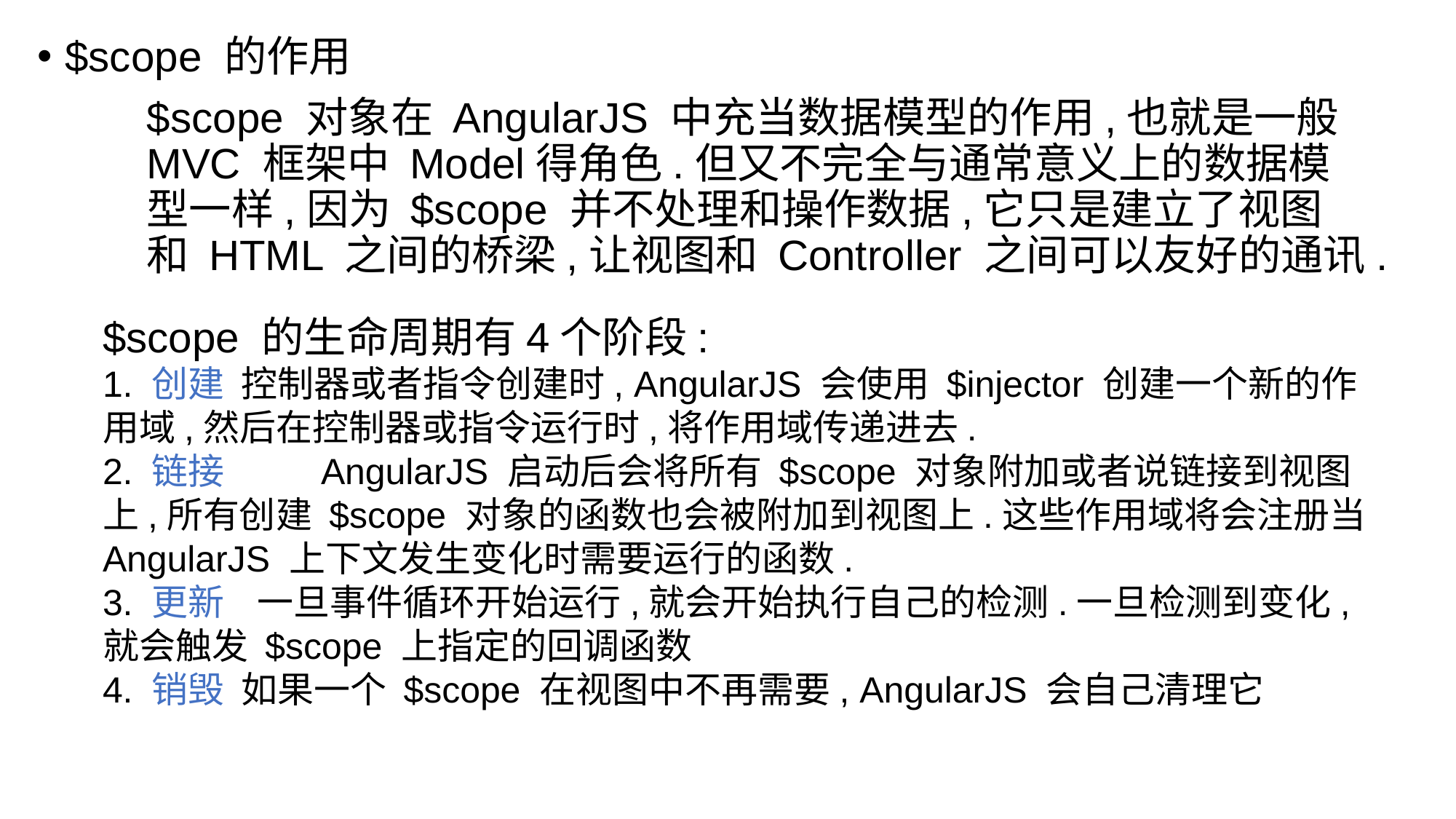

$scope 的作用
	$scope 对象在 AngularJS 中充当数据模型的作用,也就是一般      	MVC 框架中 Model得角色.但又不完全与通常意义上的数据模		型一样,因为 $scope 并不处理和操作数据,它只是建立了视图		和 HTML 之间的桥梁,让视图和 Controller 之间可以友好的通讯.

$scope 的生命周期有4个阶段:
1. 创建  控制器或者指令创建时, AngularJS 会使用 $injector 创建一个新的作用域,然后在控制器或指令运行时,将作用域传递进去.
2. 链接 	AngularJS 启动后会将所有 $scope 对象附加或者说链接到视图上,所有创建 $scope 对象的函数也会被附加到视图上.这些作用域将会注册当 AngularJS 上下文发生变化时需要运行的函数.
3. 更新    一旦事件循环开始运行,就会开始执行自己的检测.一旦检测到变化,就会触发 $scope 上指定的回调函数
4. 销毁  如果一个 $scope 在视图中不再需要, AngularJS 会自己清理它